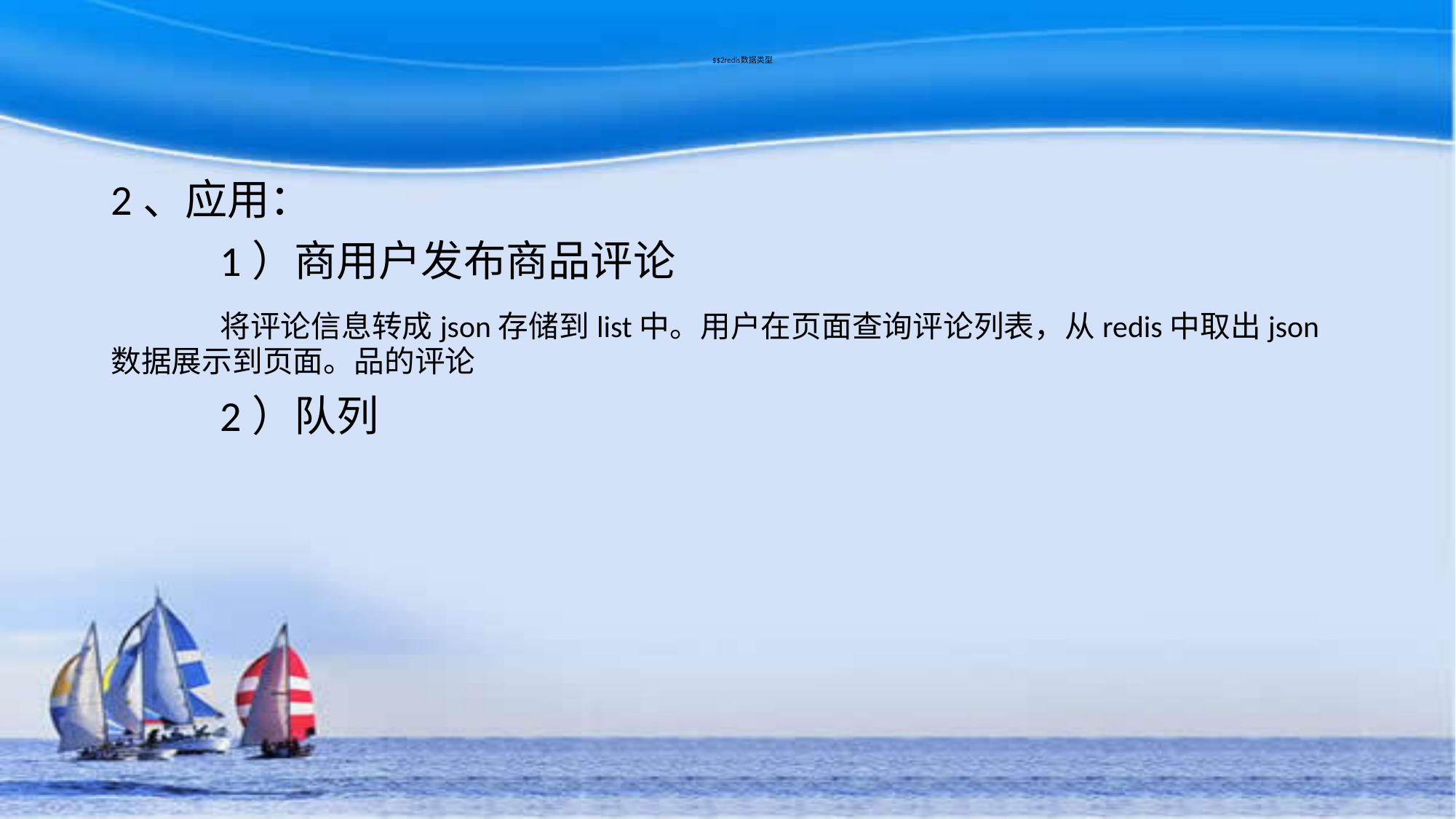

# $$2redis数据类型

2、应用：
	1）商用户发布商品评论
	将评论信息转成json存储到list中。用户在页面查询评论列表，从redis中取出json数据展示到页面。品的评论
	2）队列